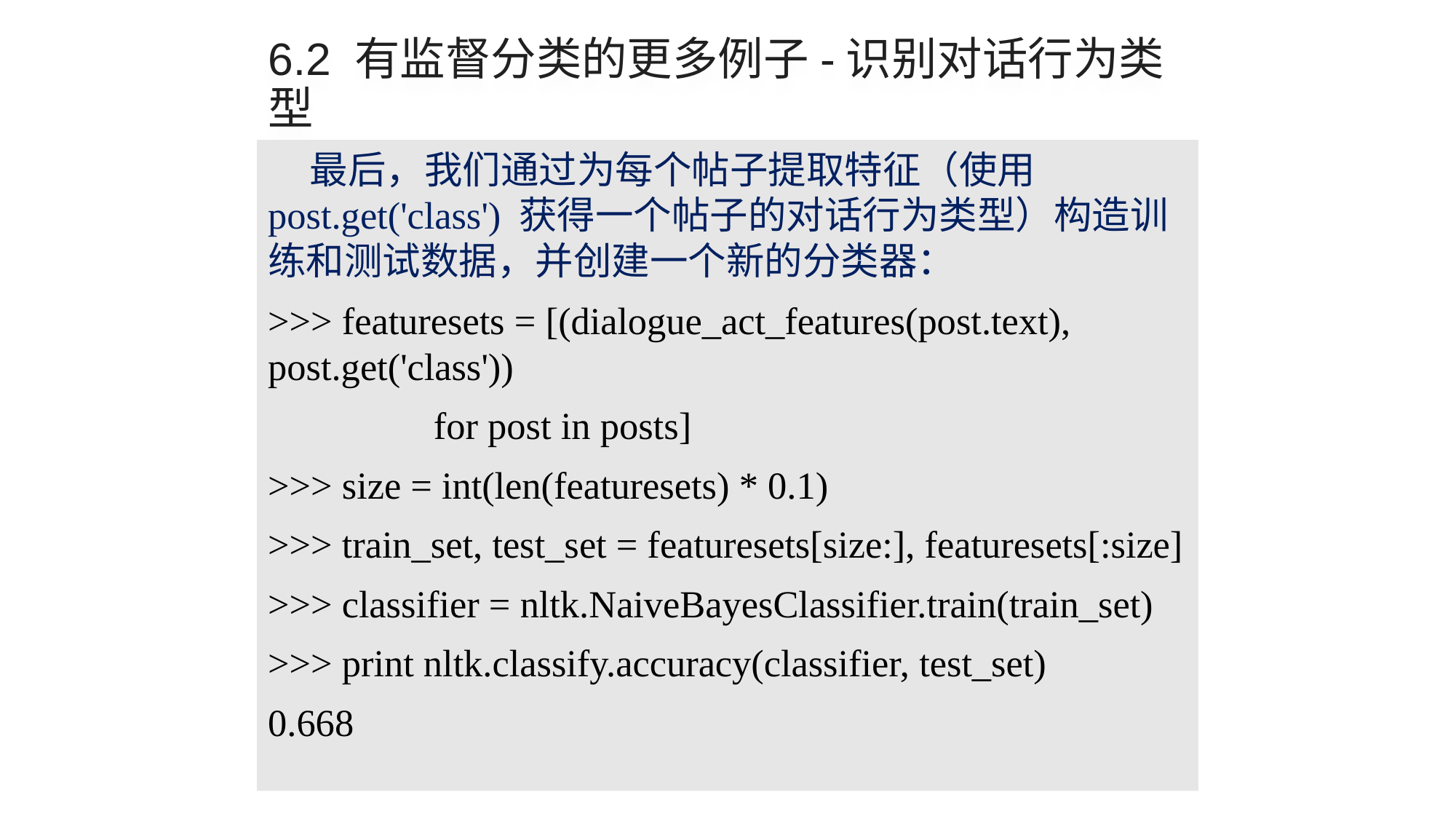

# 6.2 有监督分类的更多例子-识别对话行为类型
最后，我们通过为每个帖子提取特征（使用 post.get('class') 获得一个帖子的对话行为类型）构造训练和测试数据，并创建一个新的分类器：
>>> featuresets = [(dialogue_act_features(post.text), post.get('class'))
	       for post in posts]
>>> size = int(len(featuresets) * 0.1)
>>> train_set, test_set = featuresets[size:], featuresets[:size]
>>> classifier = nltk.NaiveBayesClassifier.train(train_set)
>>> print nltk.classify.accuracy(classifier, test_set)
0.668